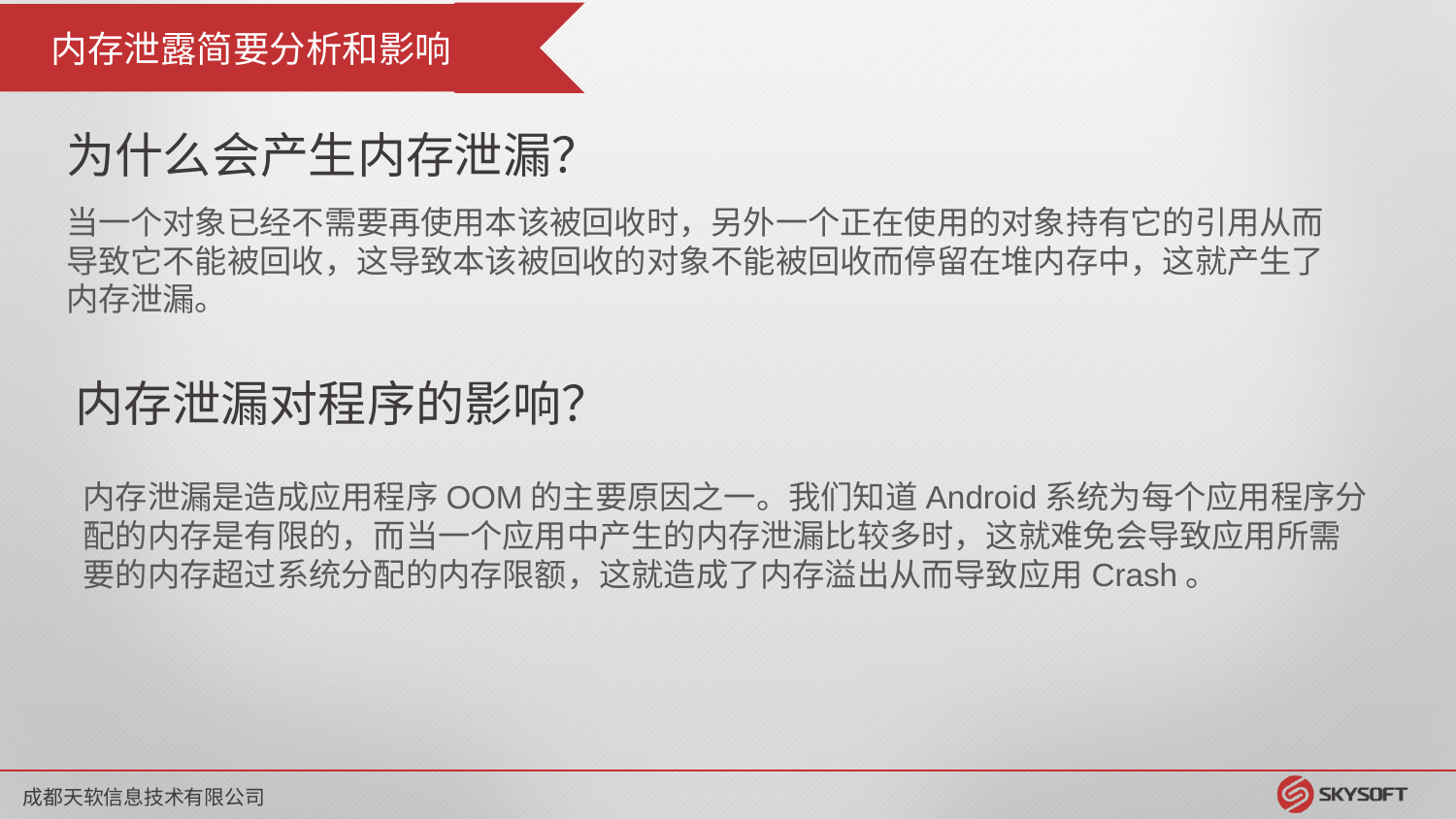

内存泄露简要分析和影响
为什么会产生内存泄漏？
当一个对象已经不需要再使用本该被回收时，另外一个正在使用的对象持有它的引用从而导致它不能被回收，这导致本该被回收的对象不能被回收而停留在堆内存中，这就产生了内存泄漏。
内存泄漏对程序的影响？
内存泄漏是造成应用程序OOM的主要原因之一。我们知道Android系统为每个应用程序分配的内存是有限的，而当一个应用中产生的内存泄漏比较多时，这就难免会导致应用所需要的内存超过系统分配的内存限额，这就造成了内存溢出从而导致应用Crash。
成都天软信息技术有限公司

3